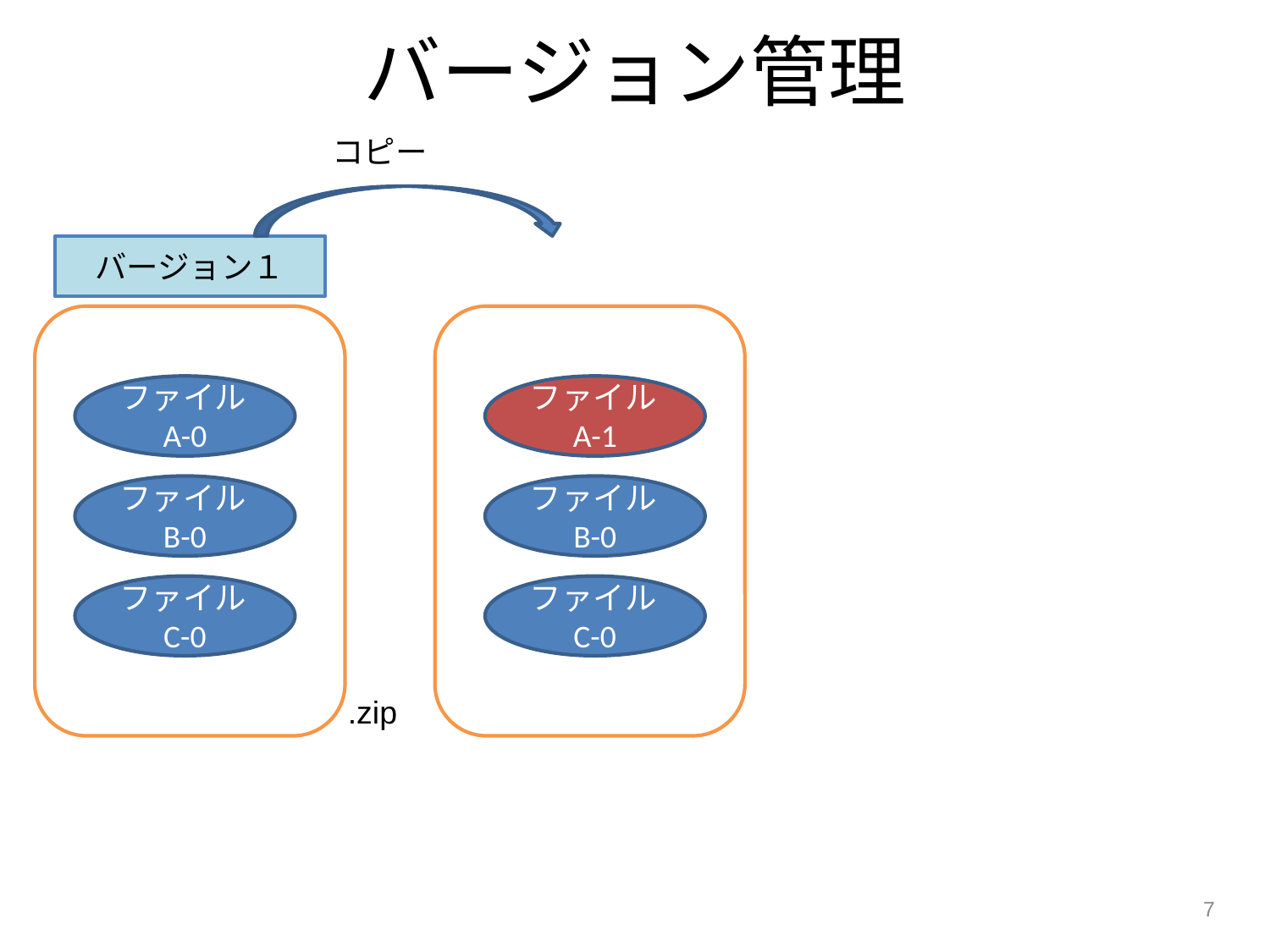

# バージョン管理
コピー

バージョン１

ファイルA-0
ファイルA-1
ファイルB-0
ファイルB-0
ファイルC-0
ファイルC-0
.zip
7